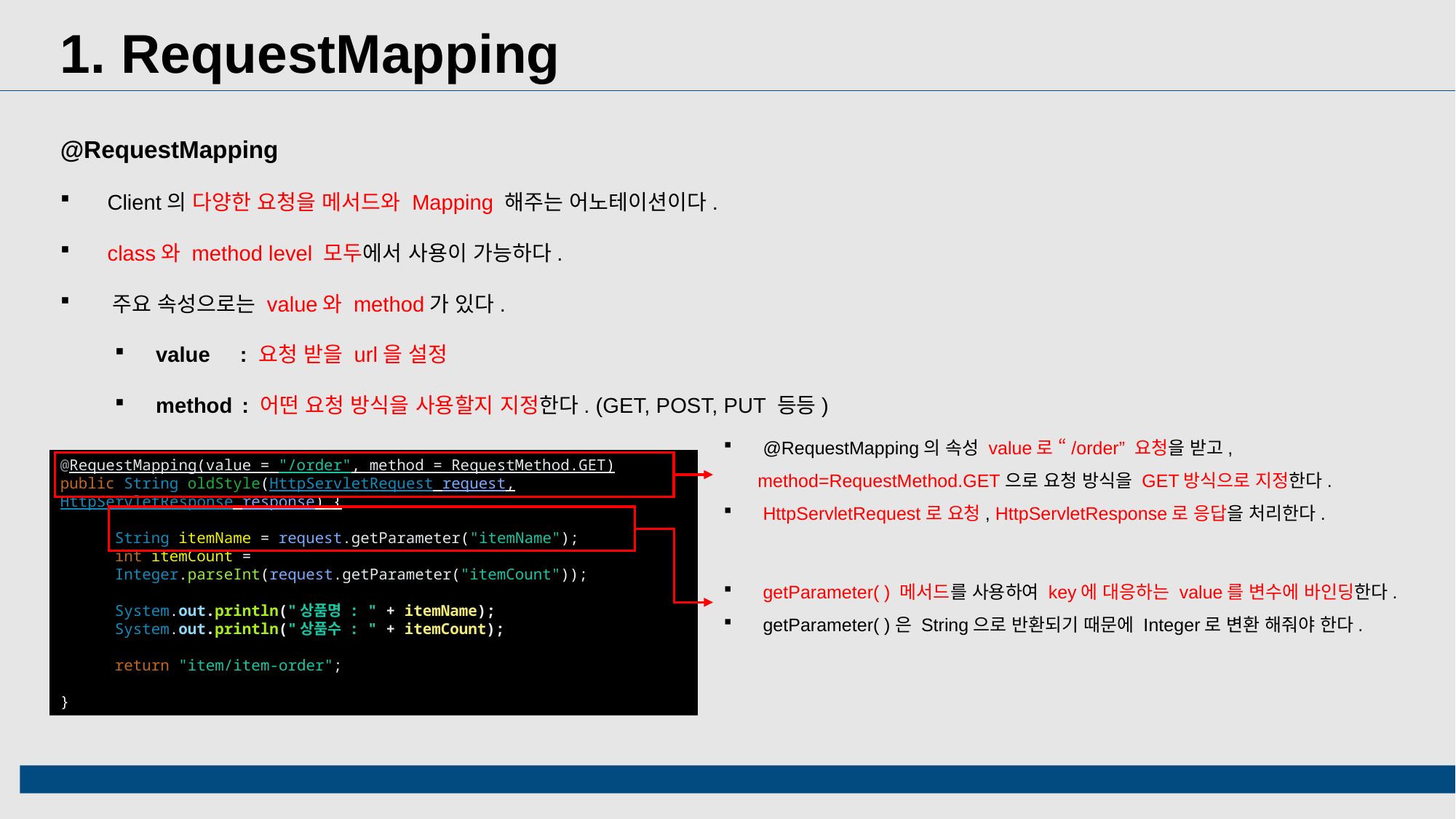

1. RequestMapping
@RequestMapping
 Client의 다양한 요청을 메서드와 Mapping 해주는 어노테이션이다.
 class와 method level 모두에서 사용이 가능하다.
 주요 속성으로는 value와 method가 있다.
value     : 요청 받을 url을 설정
method  : 어떤 요청 방식을 사용할지 지정한다. (GET, POST, PUT 등등)
 @RequestMapping의 속성 value로 “/order” 요청을 받고, method=RequestMethod.GET으로 요청 방식을 GET방식으로 지정한다.
 HttpServletRequest로 요청, HttpServletResponse로 응답을 처리한다.
@RequestMapping(value = "/order", method = RequestMethod.GET)
public String oldStyle(HttpServletRequest request, HttpServletResponse response) {

String itemName = request.getParameter("itemName");
int itemCount = Integer.parseInt(request.getParameter("itemCount"));

System.out.println("상품명 : " + itemName);
System.out.println("상품수 : " + itemCount);

return "item/item-order";

}

 getParameter( ) 메서드를 사용하여 key에 대응하는 value를 변수에 바인딩한다.
 getParameter( )은 String으로 반환되기 때문에 Integer로 변환 해줘야 한다.